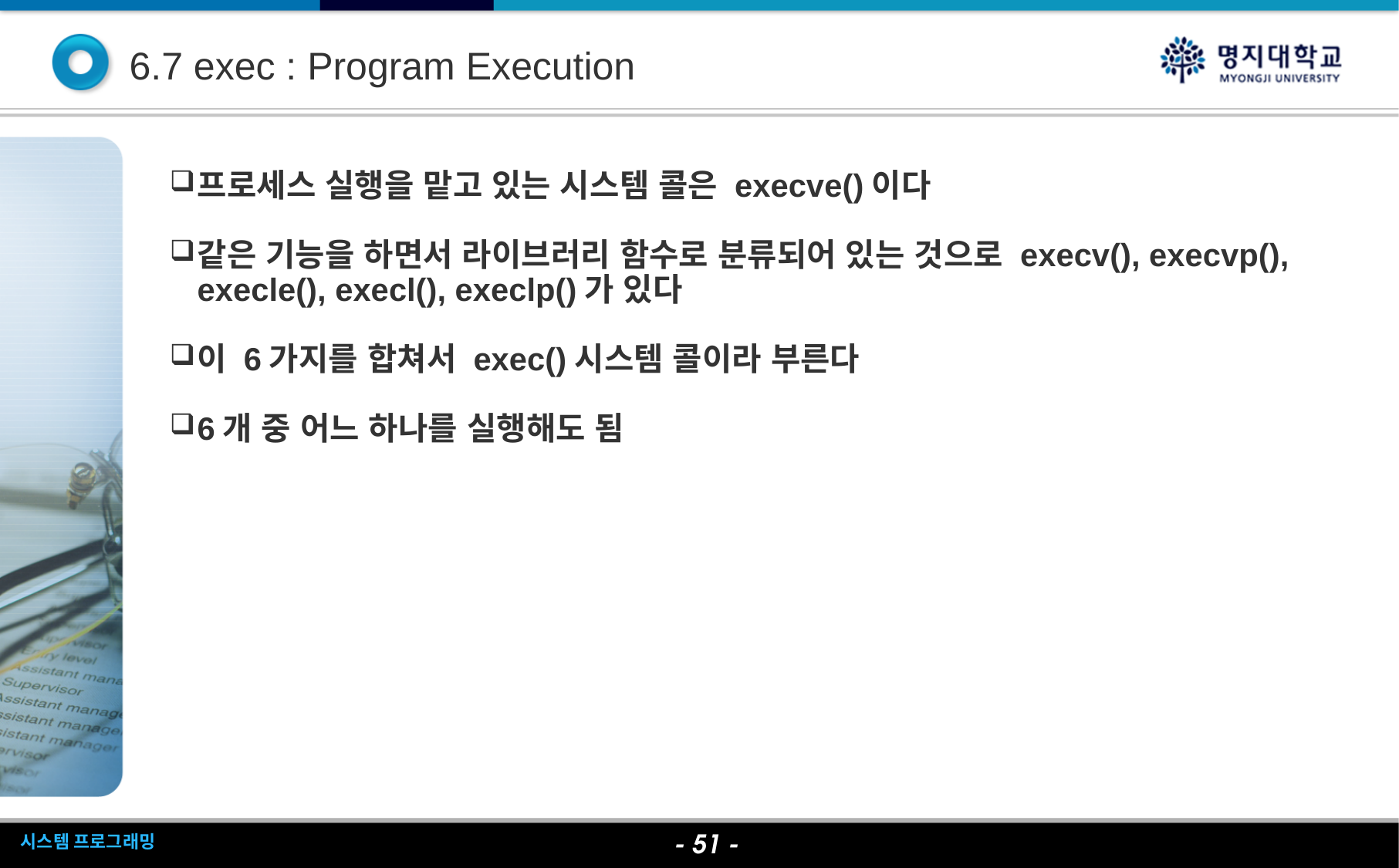

6.7 exec : Program Execution
프로세스 실행을 맡고 있는 시스템 콜은 execve()이다

같은 기능을 하면서 라이브러리 함수로 분류되어 있는 것으로 execv(), execvp(), execle(), execl(), execlp()가 있다

이 6가지를 합쳐서 exec()시스템 콜이라 부른다

6개 중 어느 하나를 실행해도 됨
- 51 -